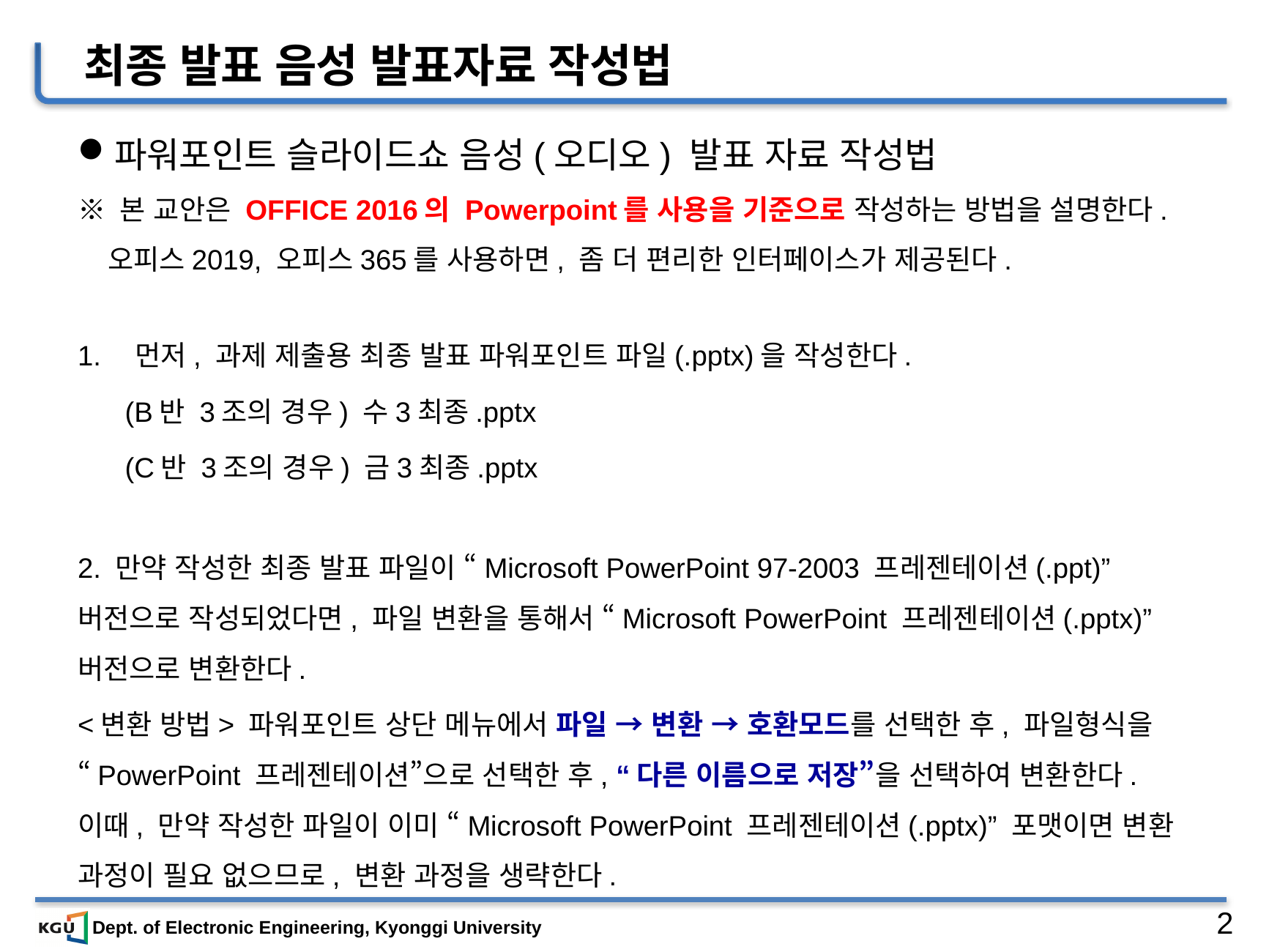

최종 발표 음성 발표자료 작성법
파워포인트 슬라이드쇼 음성(오디오) 발표 자료 작성법
※ 본 교안은 OFFICE 2016의 Powerpoint를 사용을 기준으로 작성하는 방법을 설명한다.
   오피스2019, 오피스365를 사용하면, 좀 더 편리한 인터페이스가 제공된다.

먼저, 과제 제출용 최종 발표 파워포인트 파일(.pptx)을 작성한다.
      (B반 3조의 경우) 수3최종.pptx
      (C반 3조의 경우) 금3최종.pptx

2. 만약 작성한 최종 발표 파일이 “Microsoft PowerPoint 97-2003 프레젠테이션(.ppt)” 버전으로 작성되었다면, 파일 변환을 통해서 “Microsoft PowerPoint 프레젠테이션(.pptx)” 버전으로 변환한다.
<변환 방법> 파워포인트 상단 메뉴에서 파일 → 변환 → 호환모드를 선택한 후, 파일형식을 “PowerPoint 프레젠테이션”으로 선택한 후, “다른 이름으로 저장”을 선택하여 변환한다. 이때, 만약 작성한 파일이 이미 “Microsoft PowerPoint 프레젠테이션(.pptx)” 포맷이면 변환 과정이 필요 없으므로, 변환 과정을 생략한다.